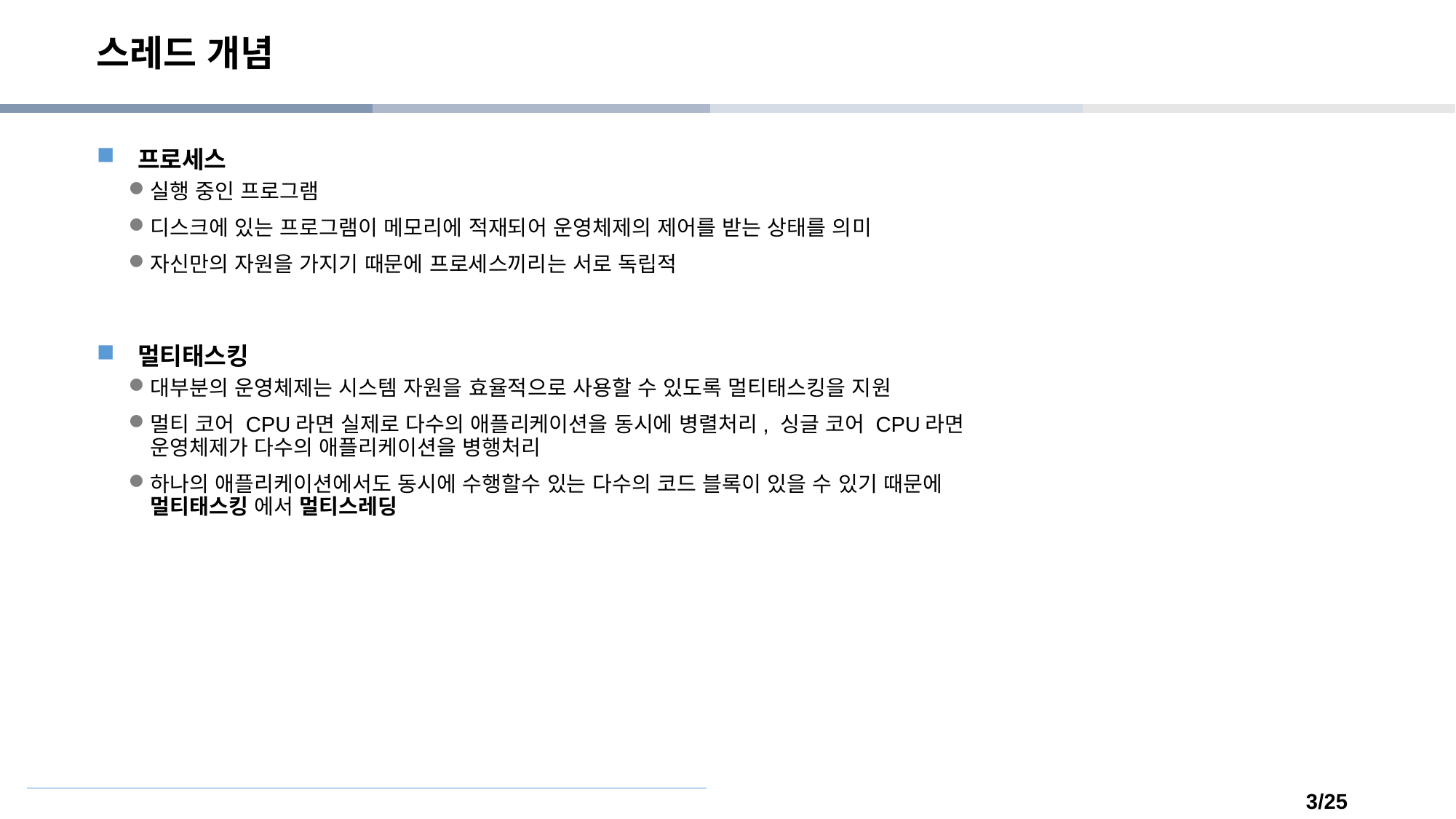

# 스레드 개념
프로세스
실행 중인 프로그램
디스크에 있는 프로그램이 메모리에 적재되어 운영체제의 제어를 받는 상태를 의미
자신만의 자원을 가지기 때문에 프로세스끼리는 서로 독립적

멀티태스킹
대부분의 운영체제는 시스템 자원을 효율적으로 사용할 수 있도록 멀티태스킹을 지원
멀티 코어 CPU라면 실제로 다수의 애플리케이션을 동시에 병렬처리, 싱글 코어 CPU라면
운영체제가 다수의 애플리케이션을 병행처리
하나의 애플리케이션에서도 동시에 수행할수 있는 다수의 코드 블록이 있을 수 있기 때문에
멀티태스킹 에서 멀티스레딩